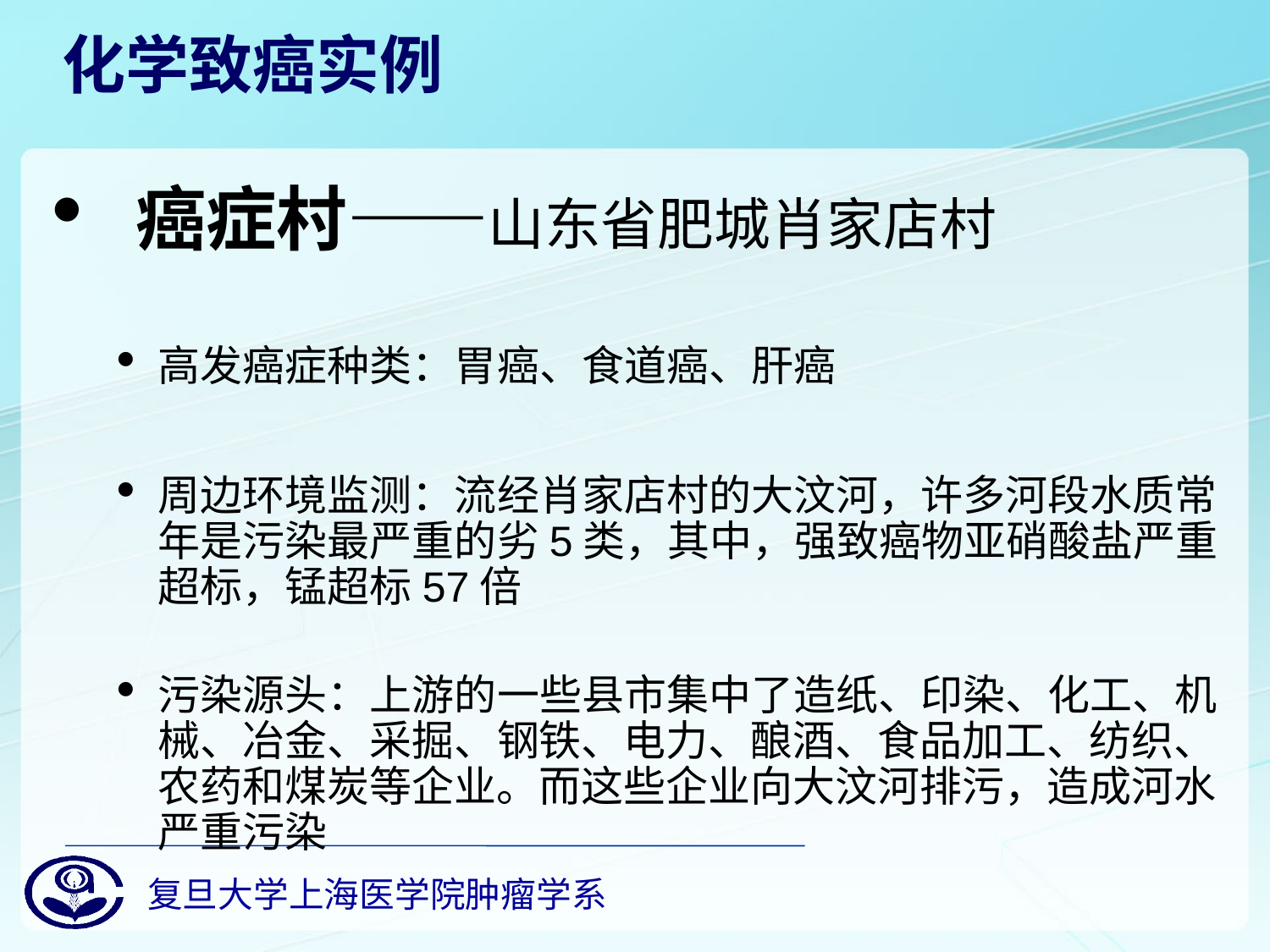

# 化学致癌实例
 癌症村——山东省肥城肖家店村

高发癌症种类：胃癌、食道癌、肝癌

周边环境监测：流经肖家店村的大汶河，许多河段水质常年是污染最严重的劣5类，其中，强致癌物亚硝酸盐严重超标，锰超标57倍

污染源头：上游的一些县市集中了造纸、印染、化工、机械、冶金、采掘、钢铁、电力、酿酒、食品加工、纺织、农药和煤炭等企业。而这些企业向大汶河排污，造成河水严重污染